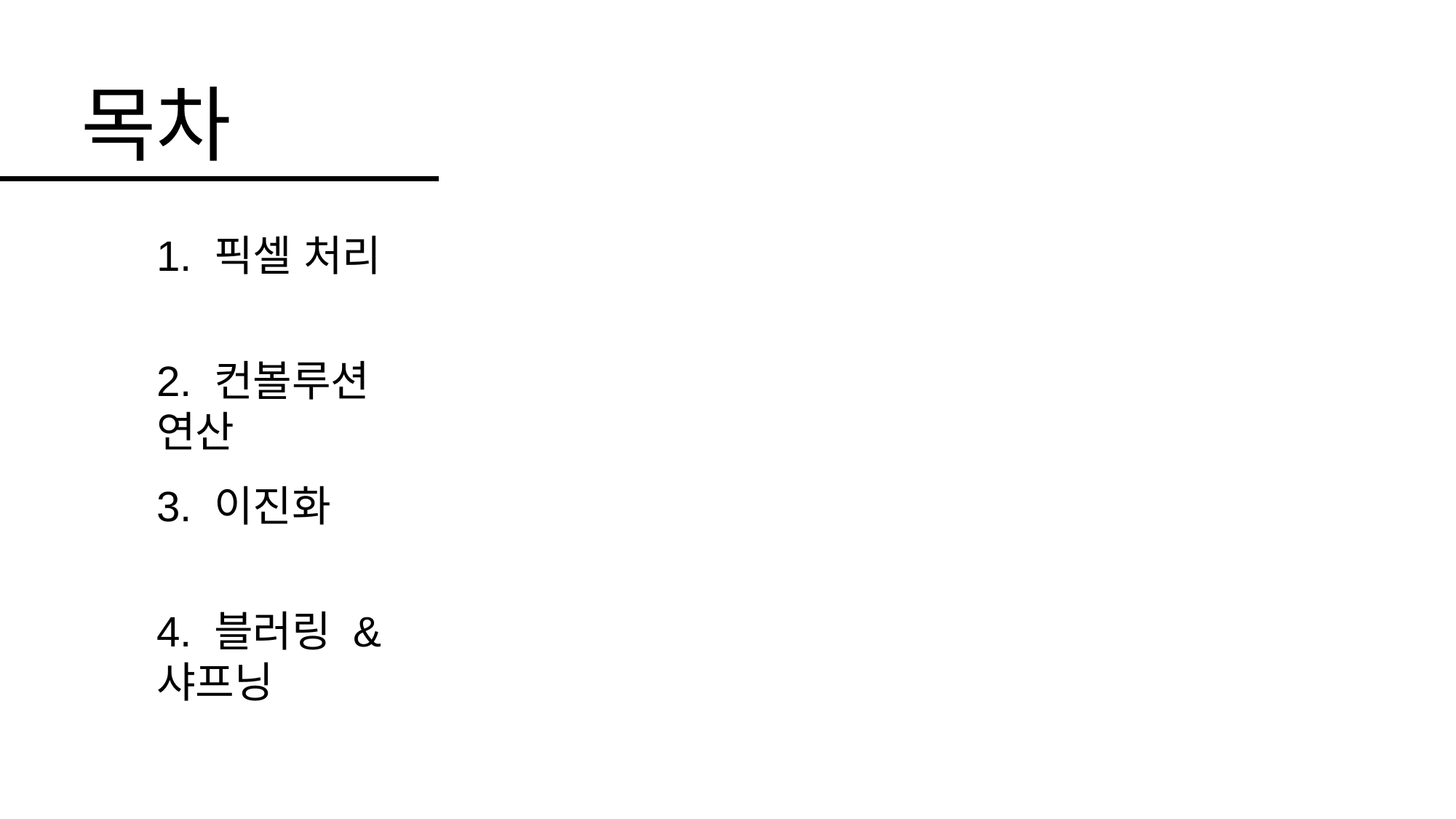

목차
1. 픽셀 처리
2. 컨볼루션 연산
3. 이진화
4. 블러링 & 샤프닝